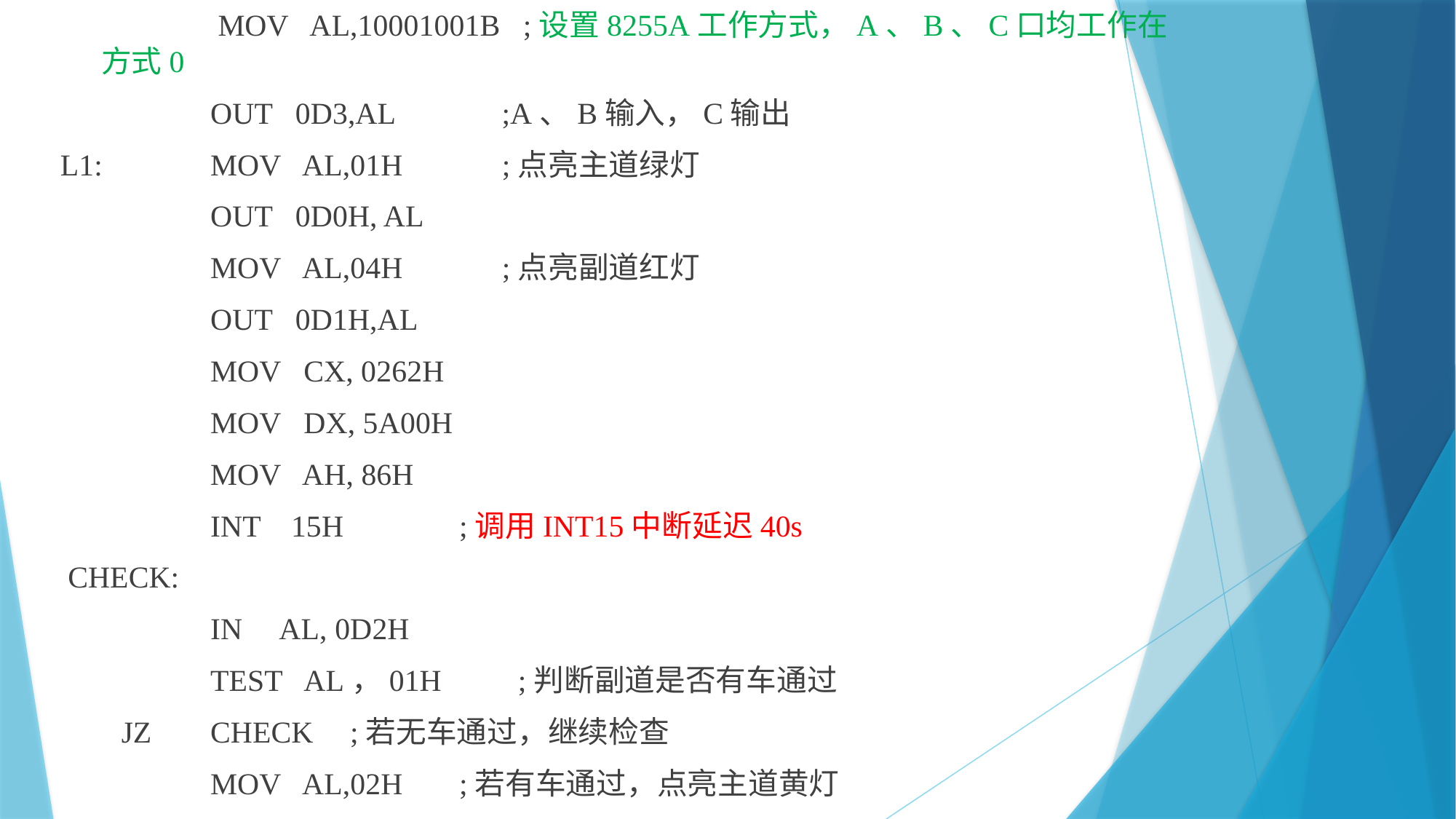

MOV   AL,10001001B   ;设置8255A工作方式，A、B、C口均工作在方式0
		OUT   0D3,AL              ;A、B输入，C输出
L1:	MOV   AL,01H             ;点亮主道绿灯
		OUT   0D0H, AL
		MOV   AL,04H             ;点亮副道红灯
		OUT   0D1H,AL
		MOV   CX, 0262H
		MOV   DX, 5A00H
		MOV   AH, 86H
		INT    15H	    ;调用INT15中断延迟40s
 CHECK:
		IN     AL, 0D2H
		TEST   AL，01H          ;判断副道是否有车通过
        JZ  	CHECK	    ;若无车通过，继续检查
		MOV   AL,02H	    ;若有车通过，点亮主道黄灯
		OUT   0D0H, AL